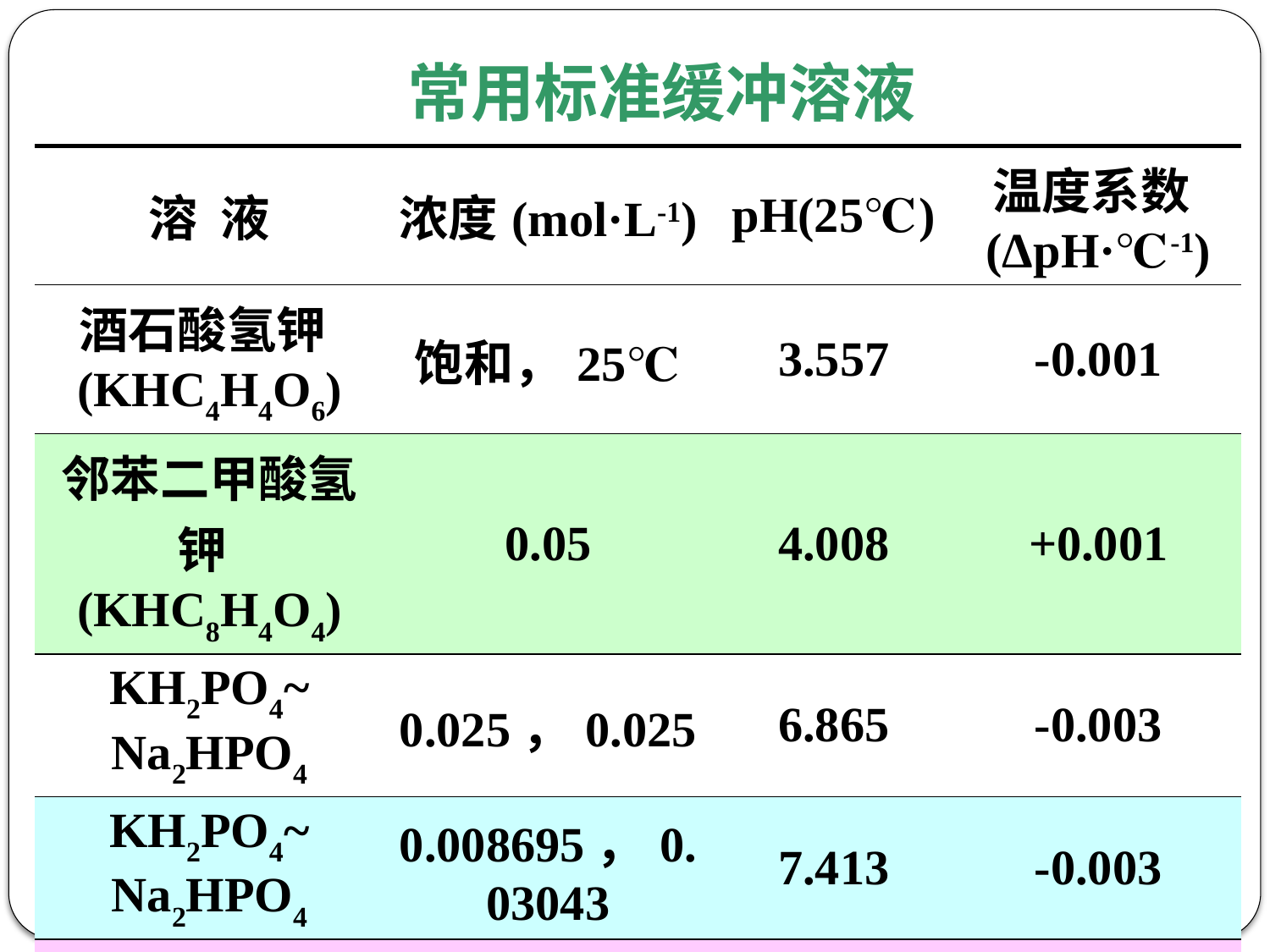

常用标准缓冲溶液
| 溶 液 | 浓度(mol·L-1) | pH(25℃) | 温度系数(ΔpH·℃-1) |
| --- | --- | --- | --- |
| 酒石酸氢钾(KHC4H4O6) | 饱和，25℃ | 3.557 | -0.001 |
| 邻苯二甲酸氢钾(KHC8H4O4) | 0.05 | 4.008 | +0.001 |
| KH2PO4~ Na2HPO4 | 0.025，0.025 | 6.865 | -0.003 |
| KH2PO4~ Na2HPO4 | 0.008695，0.03043 | 7.413 | -0.003 |
| 硼砂 (Na2B4O7·10H2O) | 0.01 | 9.180 | -0.008 |